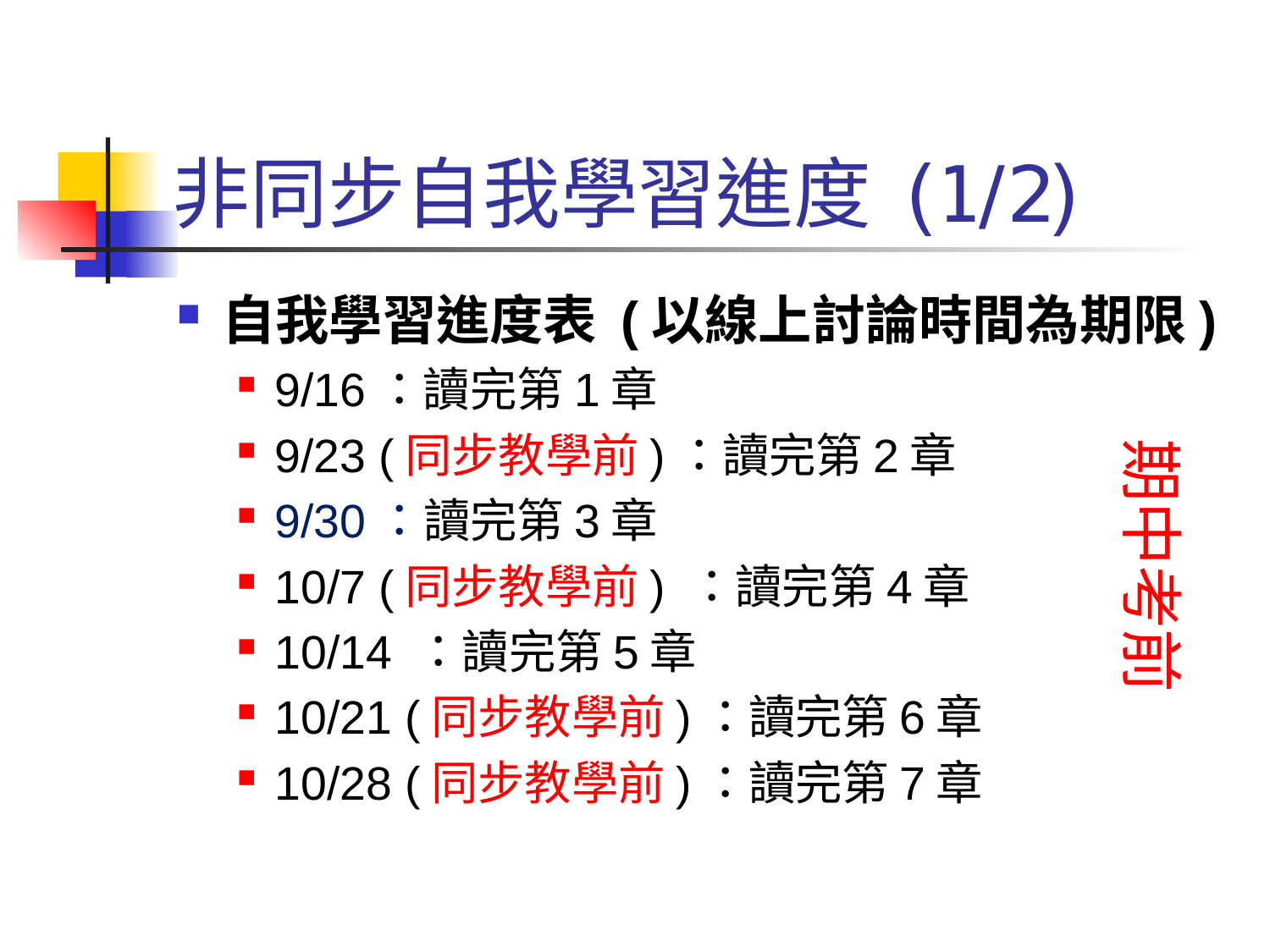

# 非同步自我學習進度 (1/2)
自我學習進度表 (以線上討論時間為期限)
9/16：讀完第1章
9/23 (同步教學前)：讀完第2章
9/30：讀完第3章
10/7 (同步教學前) ：讀完第4章
10/14 ：讀完第5章
10/21 (同步教學前)：讀完第6章
10/28 (同步教學前)：讀完第7章
期中考前